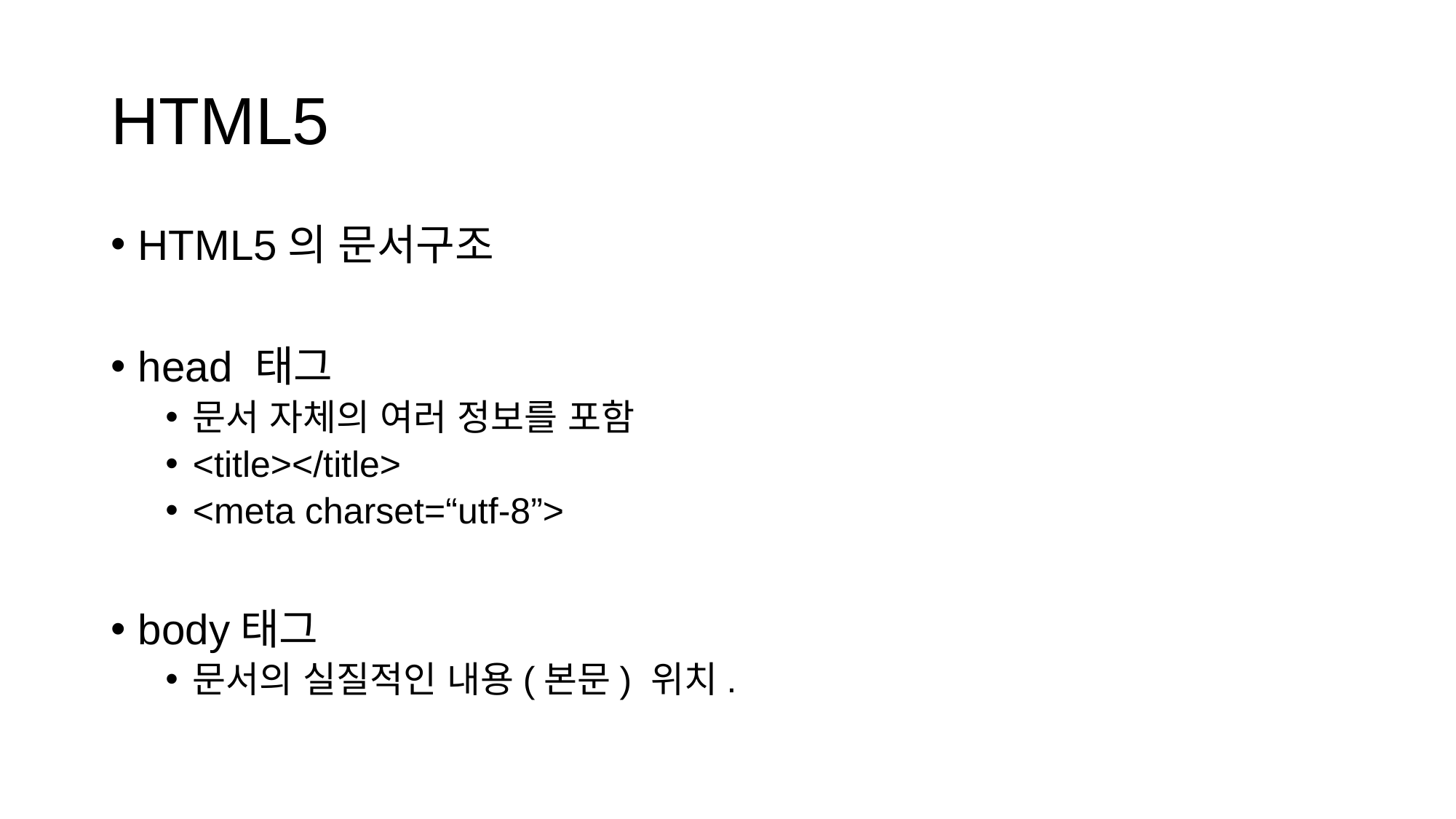

# HTML5
HTML5의 문서구조

head 태그
문서 자체의 여러 정보를 포함
<title></title>
<meta charset=“utf-8”>

body태그
문서의 실질적인 내용(본문) 위치.